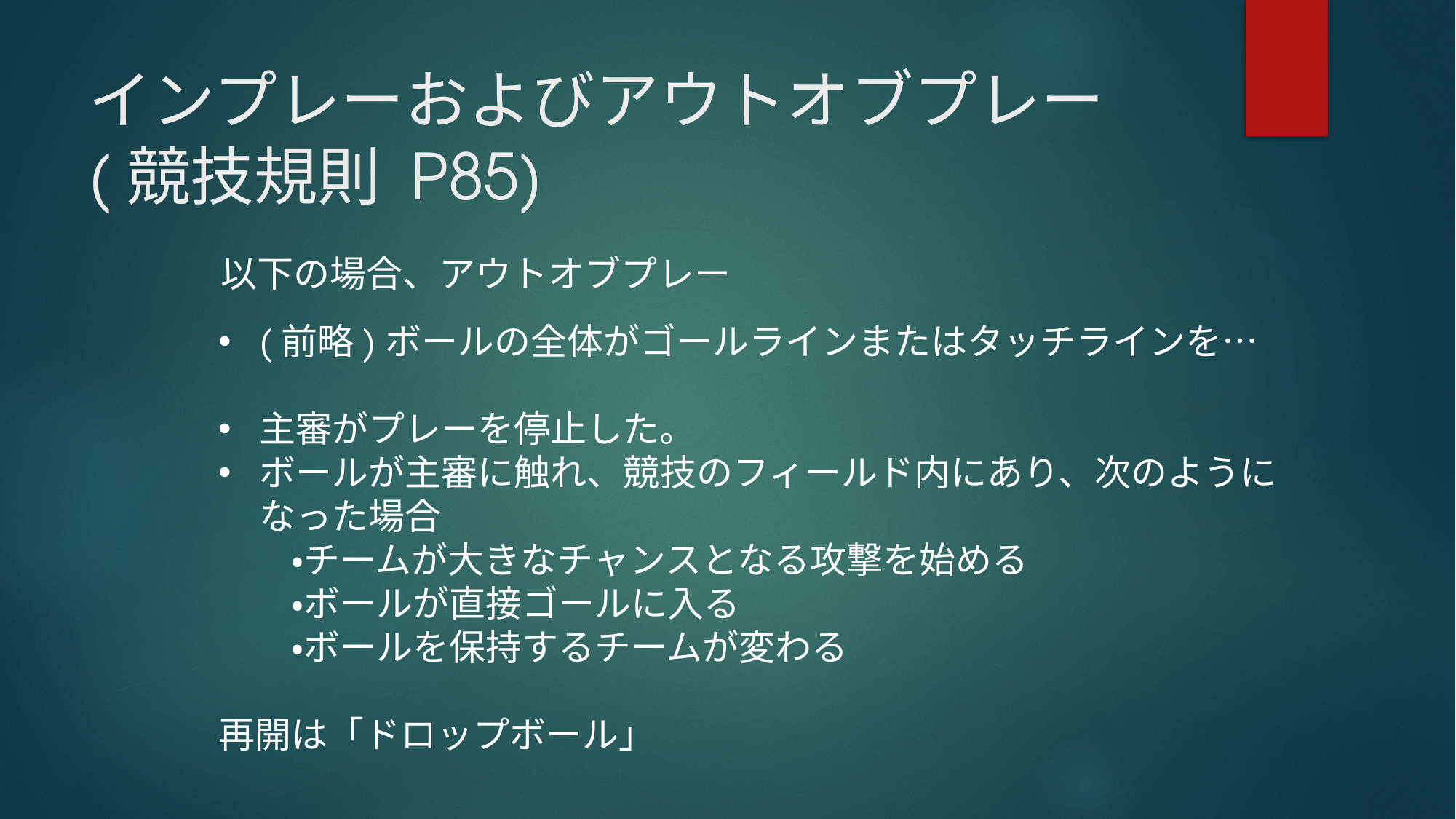

# インプレーおよびアウトオブプレー (競技規則 P85)
以下の場合、アウトオブプレー
(前略)ボールの全体がゴールラインまたはタッチラインを…

主審がプレーを停止した。
ボールが主審に触れ、競技のフィールド内にあり、次のようになった場合
　　・チームが大きなチャンスとなる攻撃を始める
　　・ボールが直接ゴールに入る
　　・ボールを保持するチームが変わる

再開は「ドロップボール」